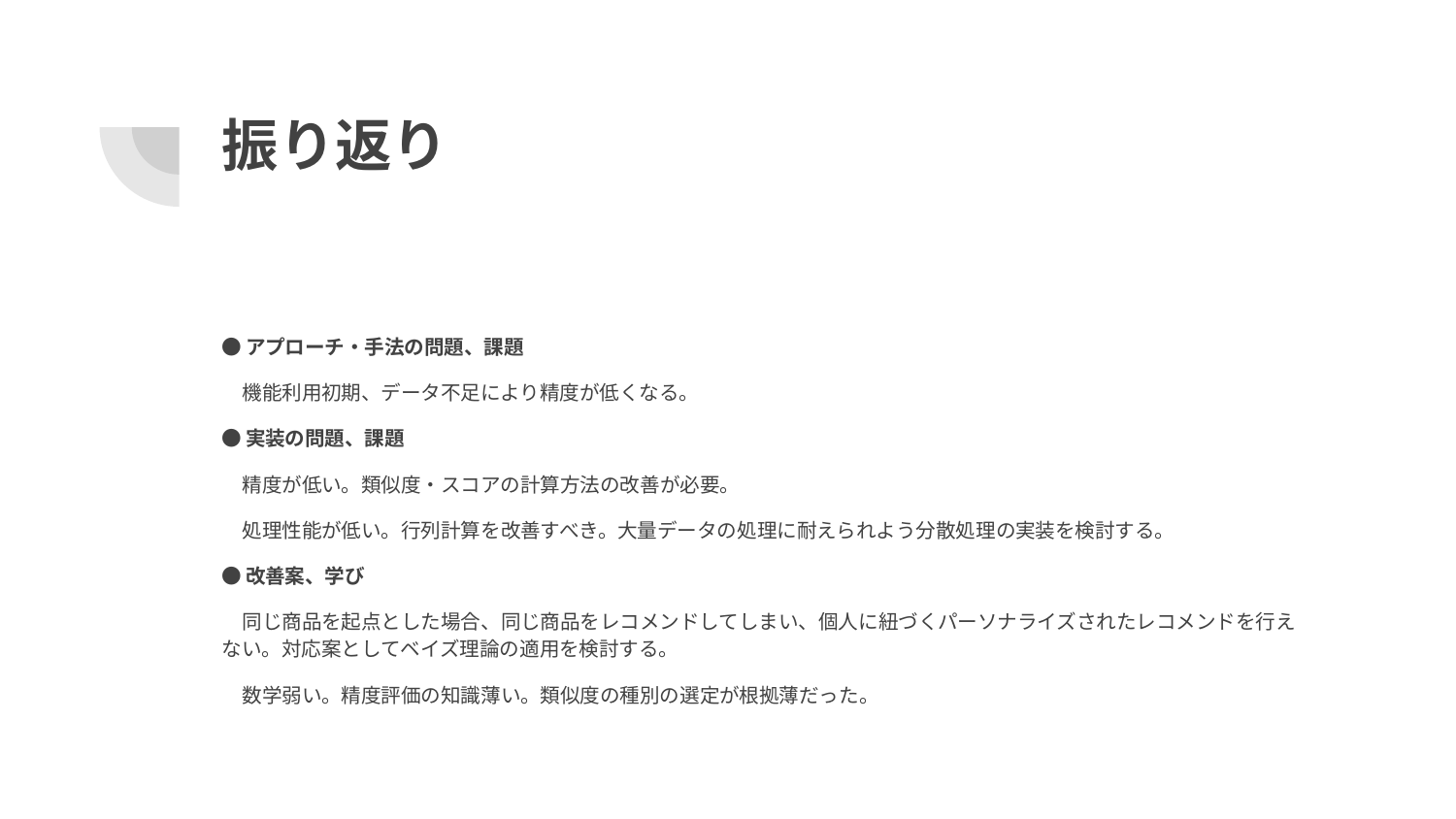

# 振り返り
●アプローチ・手法の問題、課題
　機能利用初期、データ不足により精度が低くなる。
●実装の問題、課題
　精度が低い。類似度・スコアの計算方法の改善が必要。
　処理性能が低い。行列計算を改善すべき。大量データの処理に耐えられよう分散処理の実装を検討する。
●改善案、学び
　同じ商品を起点とした場合、同じ商品をレコメンドしてしまい、個人に紐づくパーソナライズされたレコメンドを行えない。対応案としてベイズ理論の適用を検討する。
　数学弱い。精度評価の知識薄い。類似度の種別の選定が根拠薄だった。